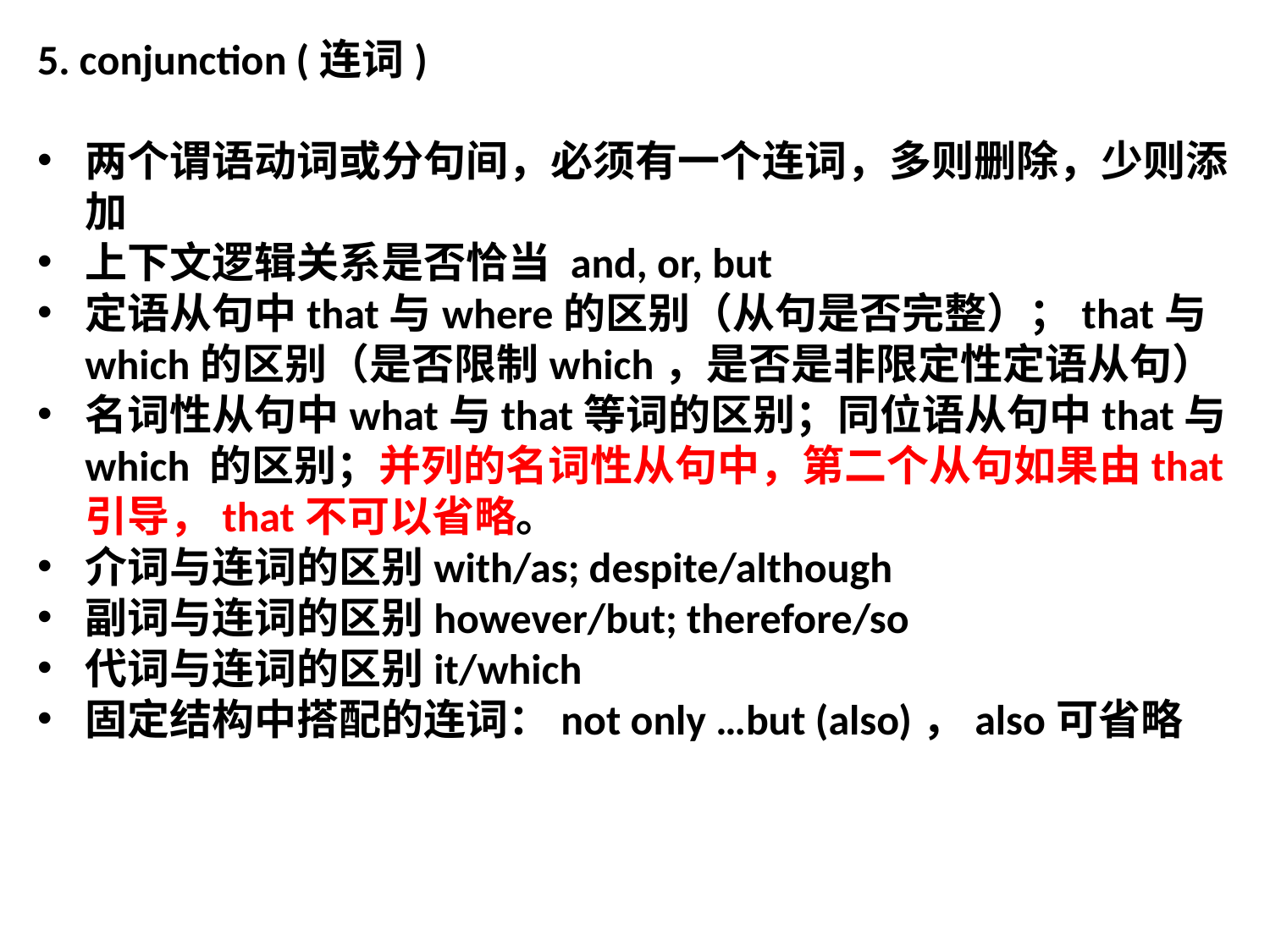

5. conjunction (连词)

两个谓语动词或分句间，必须有一个连词，多则删除，少则添加
上下文逻辑关系是否恰当 and, or, but
定语从句中that与where的区别（从句是否完整）；that与which的区别（是否限制which，是否是非限定性定语从句）
名词性从句中what与that等词的区别；同位语从句中that与which 的区别；并列的名词性从句中，第二个从句如果由that引导，that不可以省略。
介词与连词的区别with/as; despite/although
副词与连词的区别however/but; therefore/so
代词与连词的区别it/which
固定结构中搭配的连词：not only …but (also)，also可省略